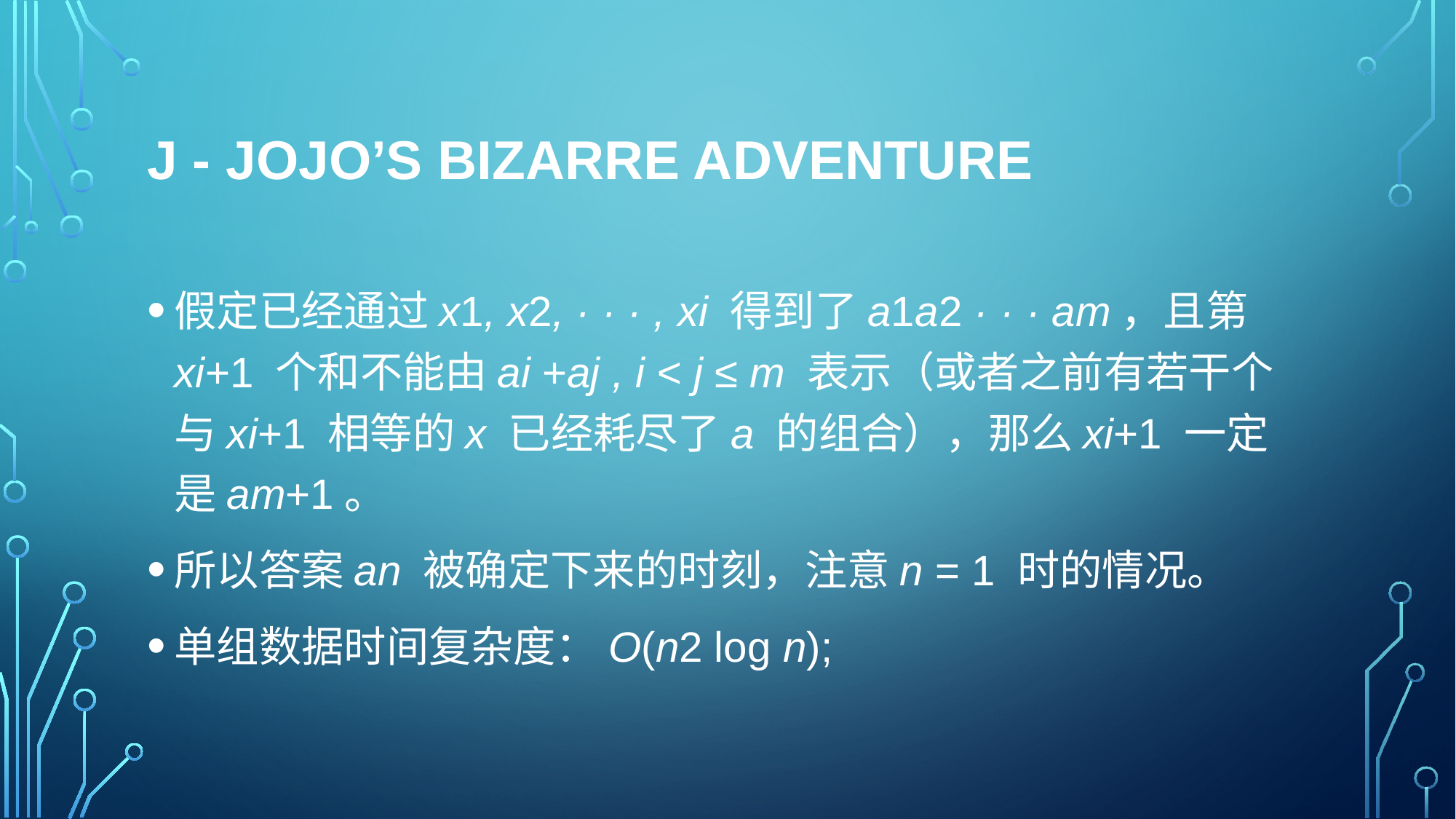

# J - JoJo’s Bizarre Adventure
假定已经通过x1, x2, · · · , xi 得到了a1a2 · · · am，且第xi+1 个和不能由ai +aj , i < j ≤ m 表示（或者之前有若干个与xi+1 相等的x 已经耗尽了a 的组合），那么xi+1 一定是am+1。
所以答案an 被确定下来的时刻，注意n = 1 时的情况。
单组数据时间复杂度：O(n2 log n);